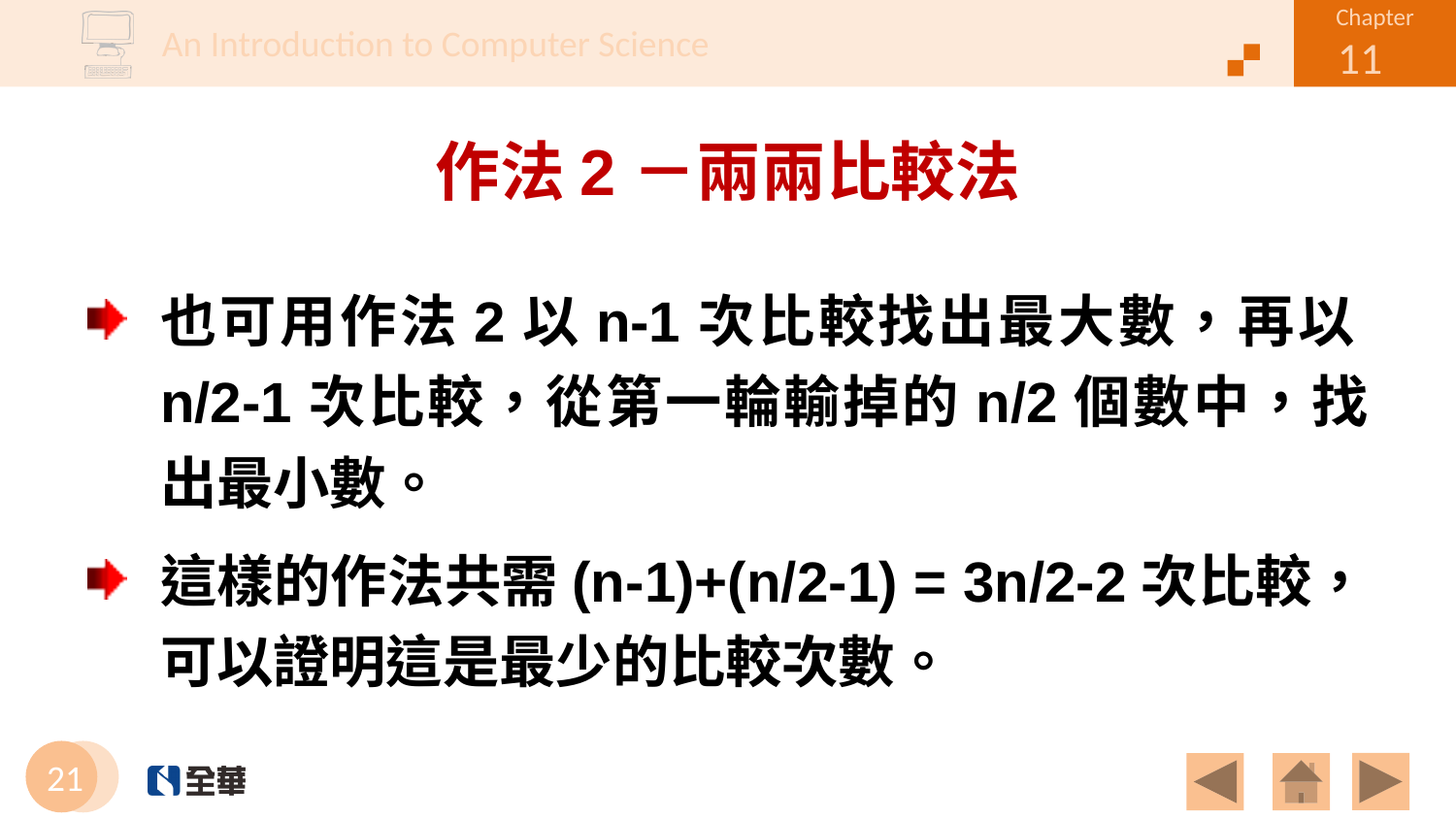

# 作法2－兩兩比較法
也可用作法2以n-1次比較找出最大數，再以n/2-1次比較，從第一輪輸掉的n/2個數中，找出最小數。
這樣的作法共需(n-1)+(n/2-1) = 3n/2-2次比較，可以證明這是最少的比較次數。